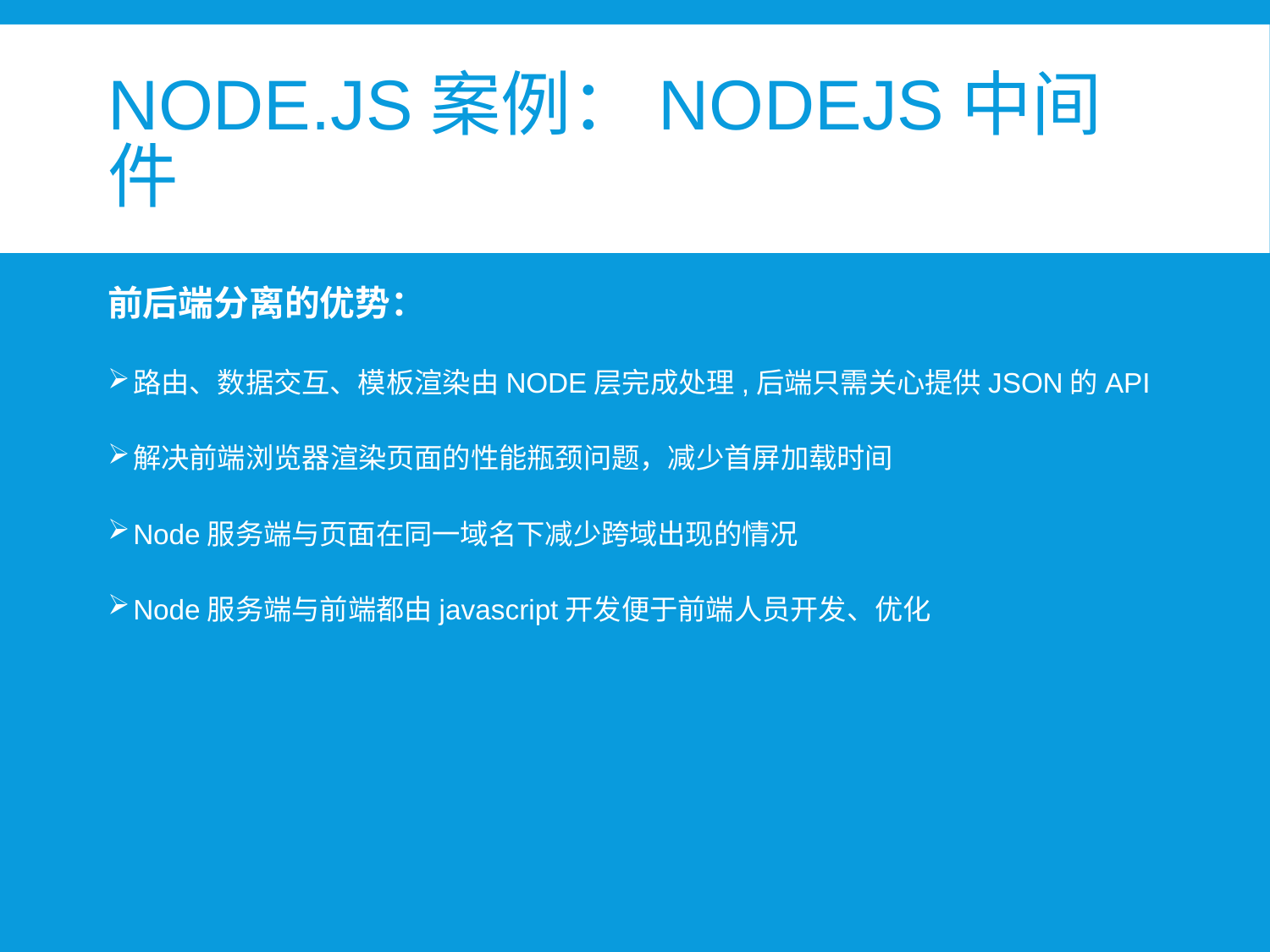

# Node.js案例：nodejs中间件
前后端分离的优势：
路由、数据交互、模板渲染由NODE层完成处理,后端只需关心提供JSON的API
解决前端浏览器渲染页面的性能瓶颈问题，减少首屏加载时间
Node服务端与页面在同一域名下减少跨域出现的情况
Node服务端与前端都由javascript开发便于前端人员开发、优化